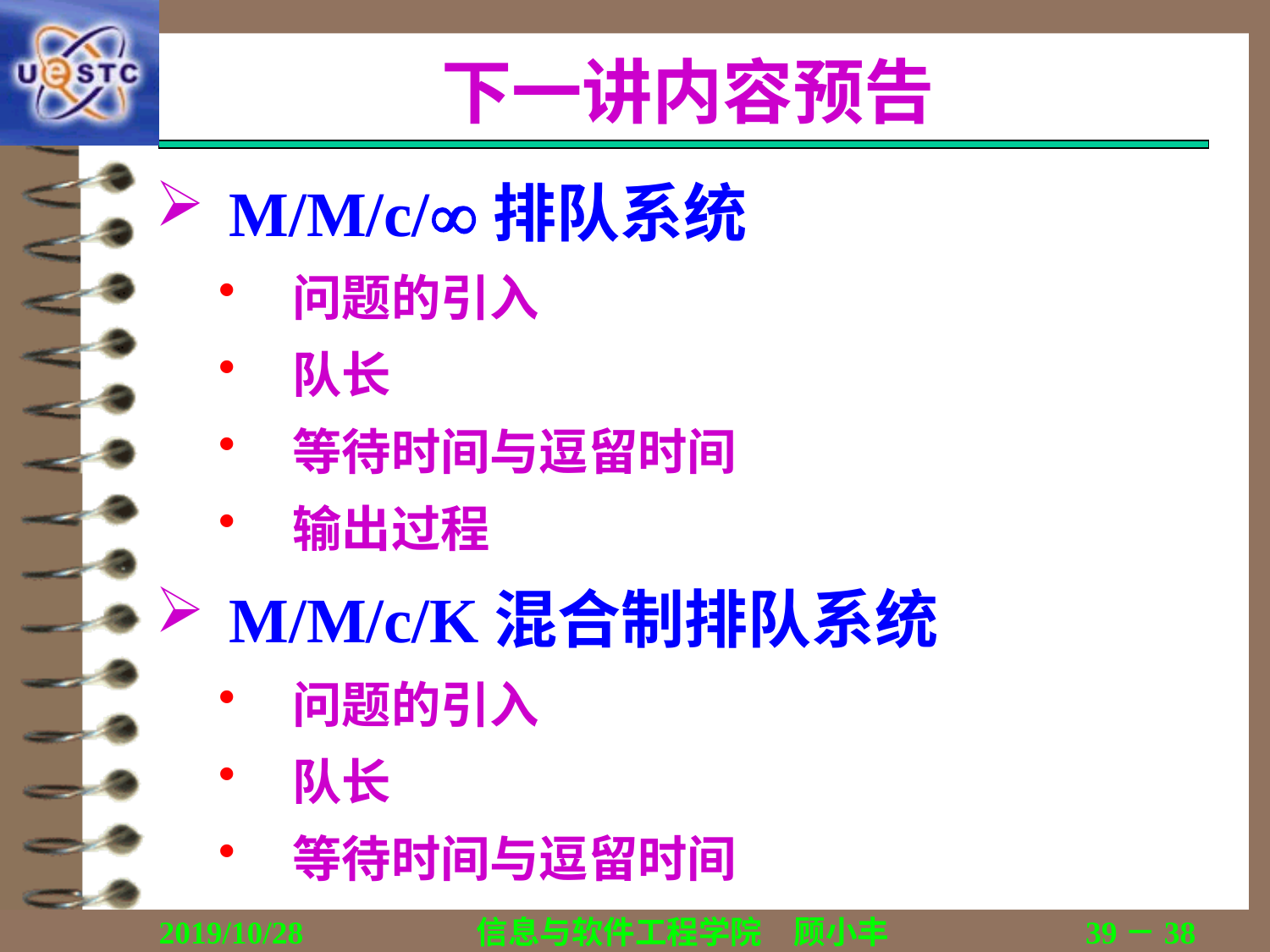

# 下一讲内容预告
M/M/c/∞排队系统
问题的引入
队长
等待时间与逗留时间
输出过程
M/M/c/K混合制排队系统
问题的引入
队长
等待时间与逗留时间
2019/10/28
信息与软件工程学院　顾小丰
39－38